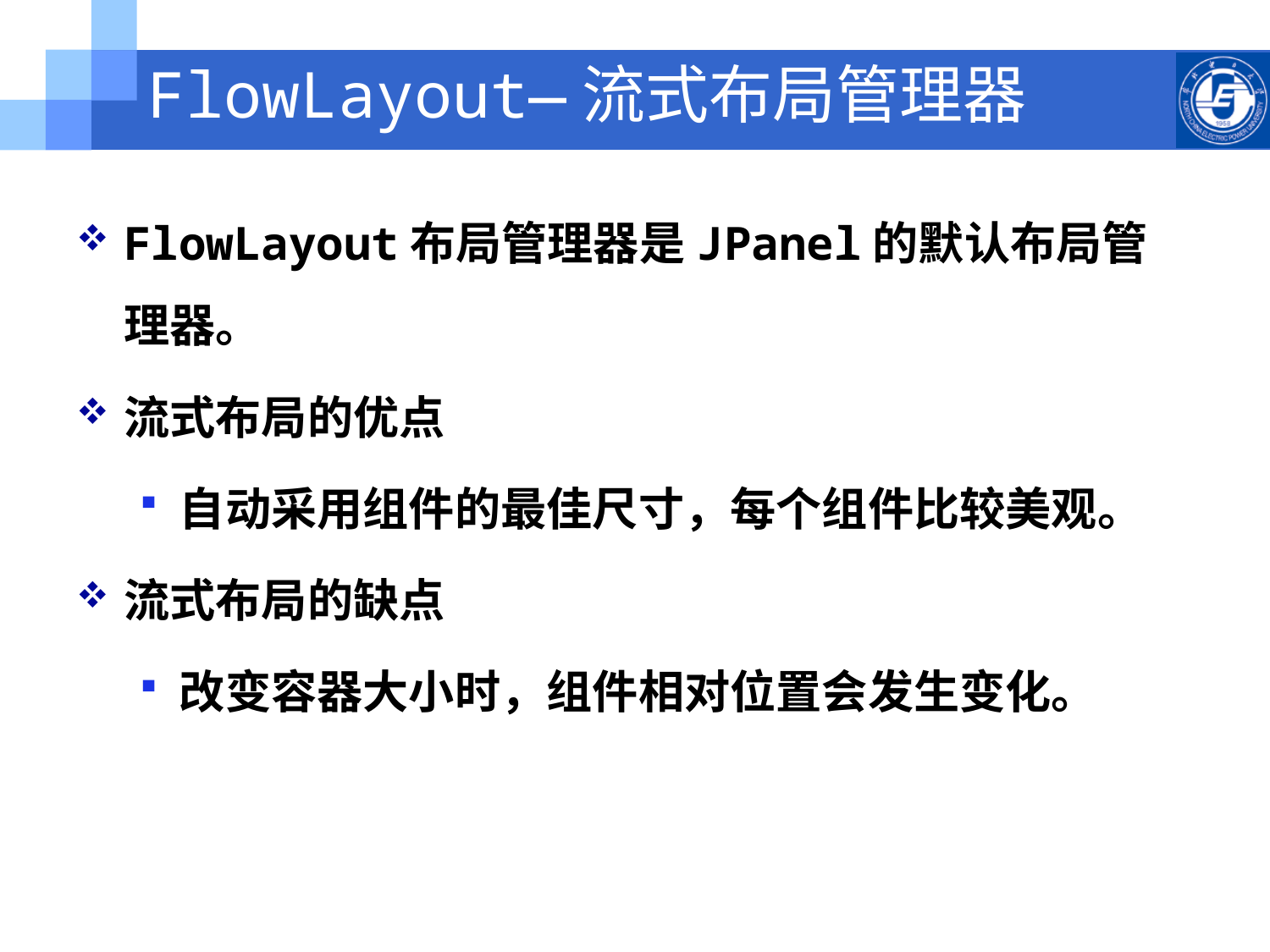

# FlowLayout—流式布局管理器
FlowLayout布局管理器是JPanel的默认布局管理器。
流式布局的优点
自动采用组件的最佳尺寸，每个组件比较美观。
流式布局的缺点
改变容器大小时，组件相对位置会发生变化。